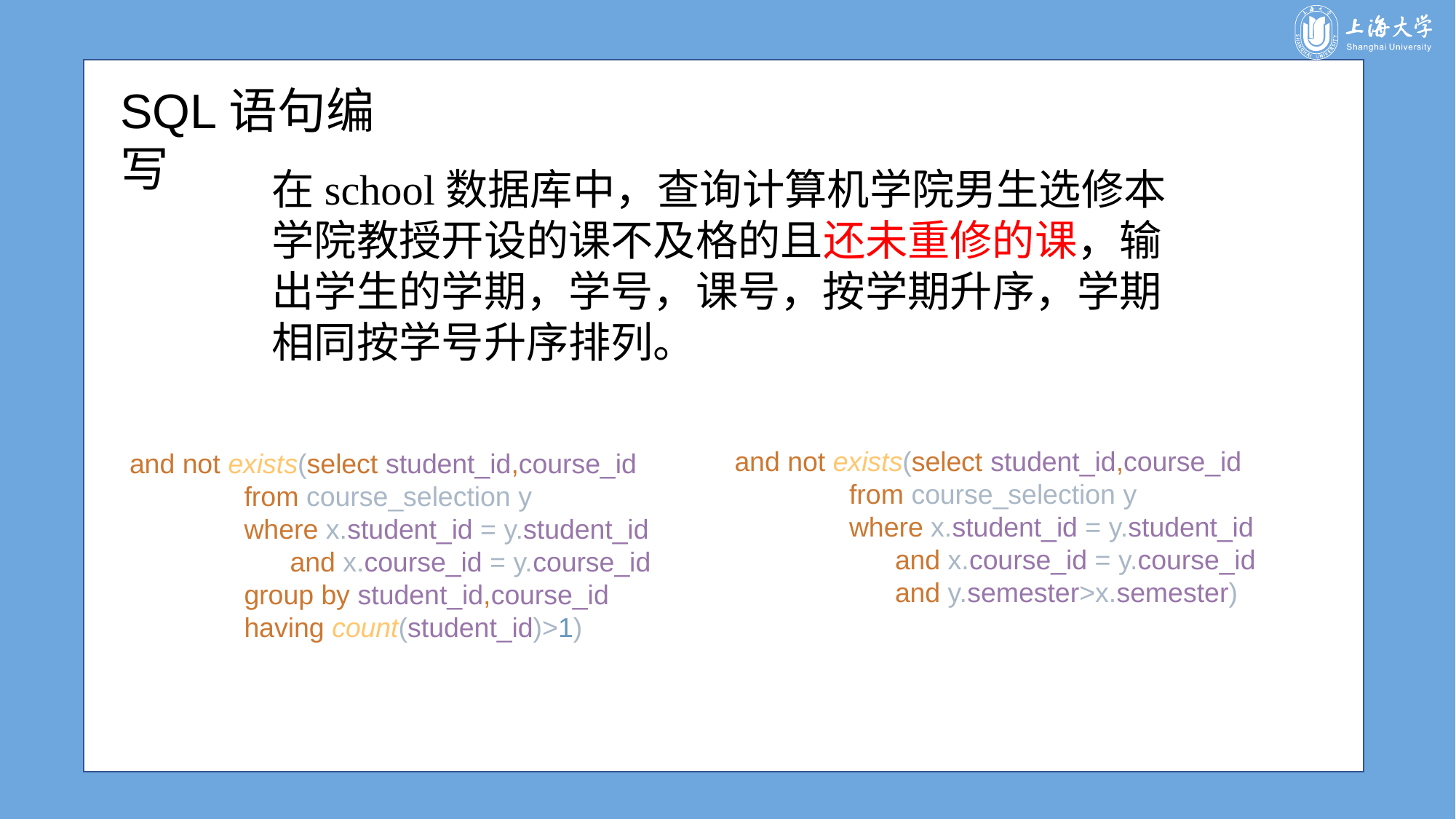

SQL语句编写
#
在school数据库中，查询计算机学院男生选修本学院教授开设的课不及格的且还未重修的课，输出学生的学期，学号，课号，按学期升序，学期相同按学号升序排列。

and not exists(select student_id,course_id
               from course_selection y
               where x.student_id = y.student_id
                     and x.course_id = y.course_id
                     and y.semester>x.semester)
and not exists(select student_id,course_id
               from course_selection y
               where x.student_id = y.student_id
                     and x.course_id = y.course_id
               group by student_id,course_id
               having count(student_id)>1)